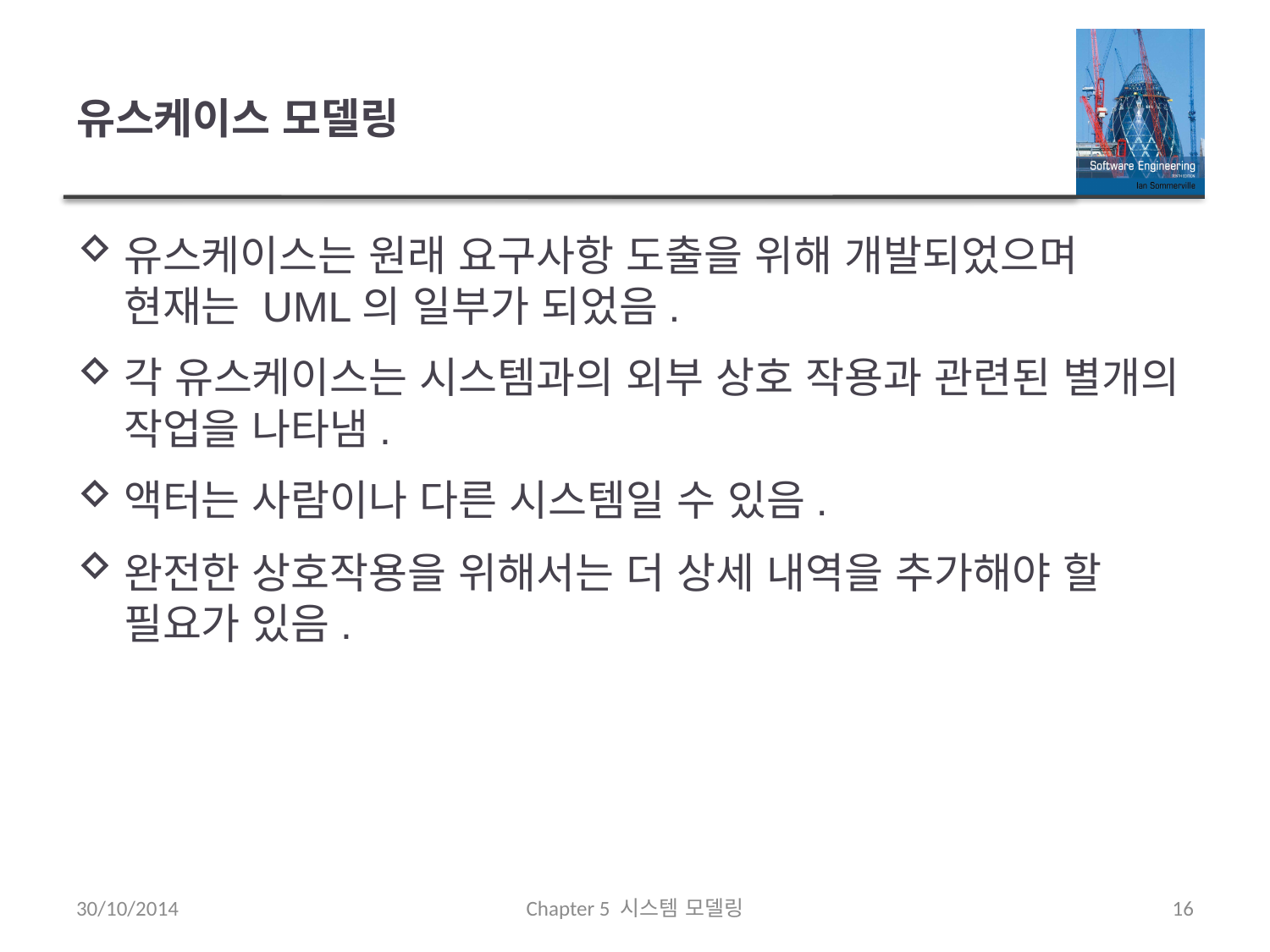

# 유스케이스 모델링
유스케이스는 원래 요구사항 도출을 위해 개발되었으며 현재는 UML의 일부가 되었음.
각 유스케이스는 시스템과의 외부 상호 작용과 관련된 별개의 작업을 나타냄.
액터는 사람이나 다른 시스템일 수 있음.
완전한 상호작용을 위해서는 더 상세 내역을 추가해야 할 필요가 있음.
30/10/2014
Chapter 5 시스템 모델링
16